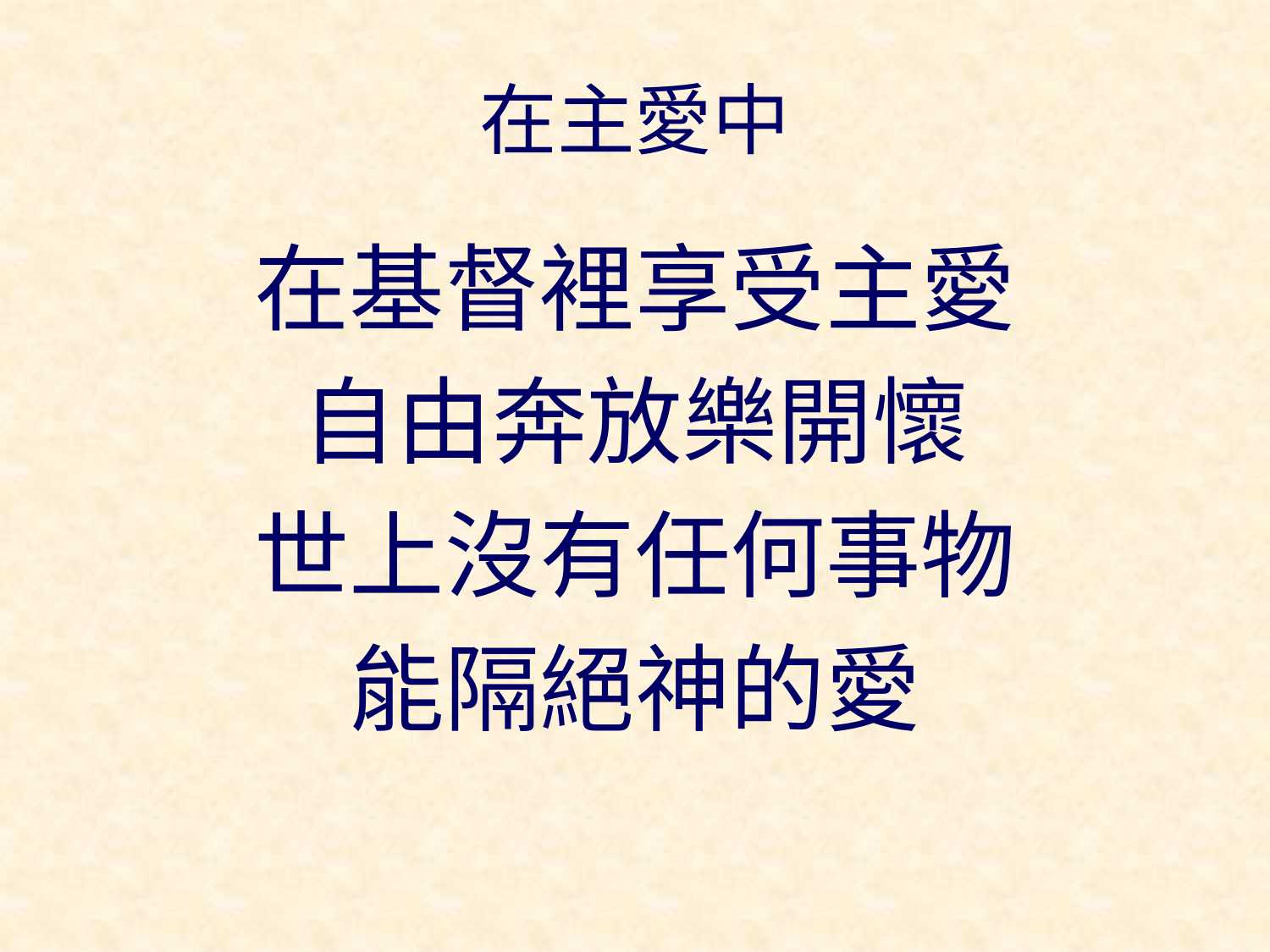

# 在主愛中
在基督裡享受主愛
自由奔放樂開懷
世上沒有任何事物
能隔絕神的愛